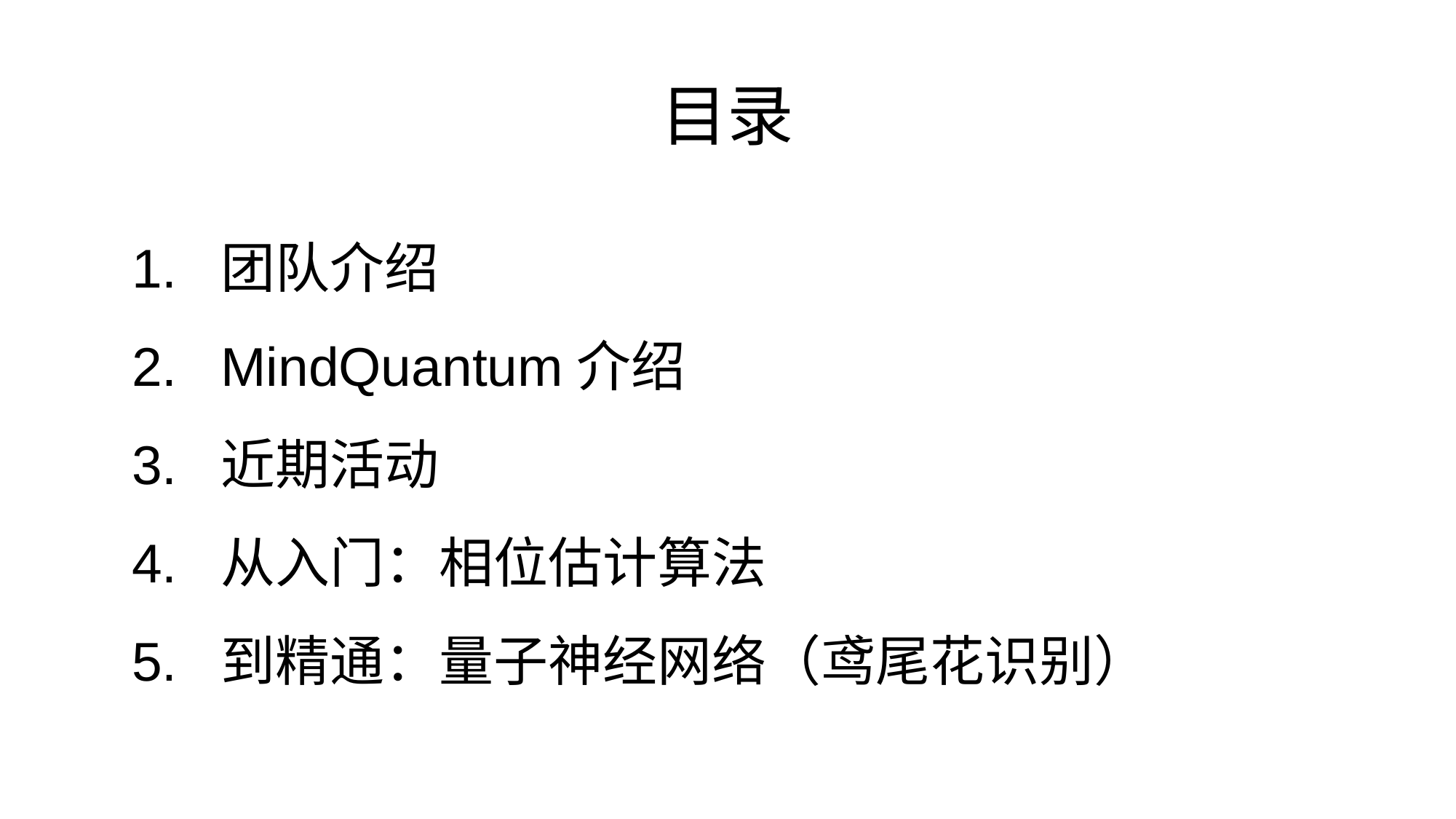

目录
团队介绍
MindQuantum介绍
近期活动
从入门：相位估计算法
到精通：量子神经网络（鸢尾花识别）